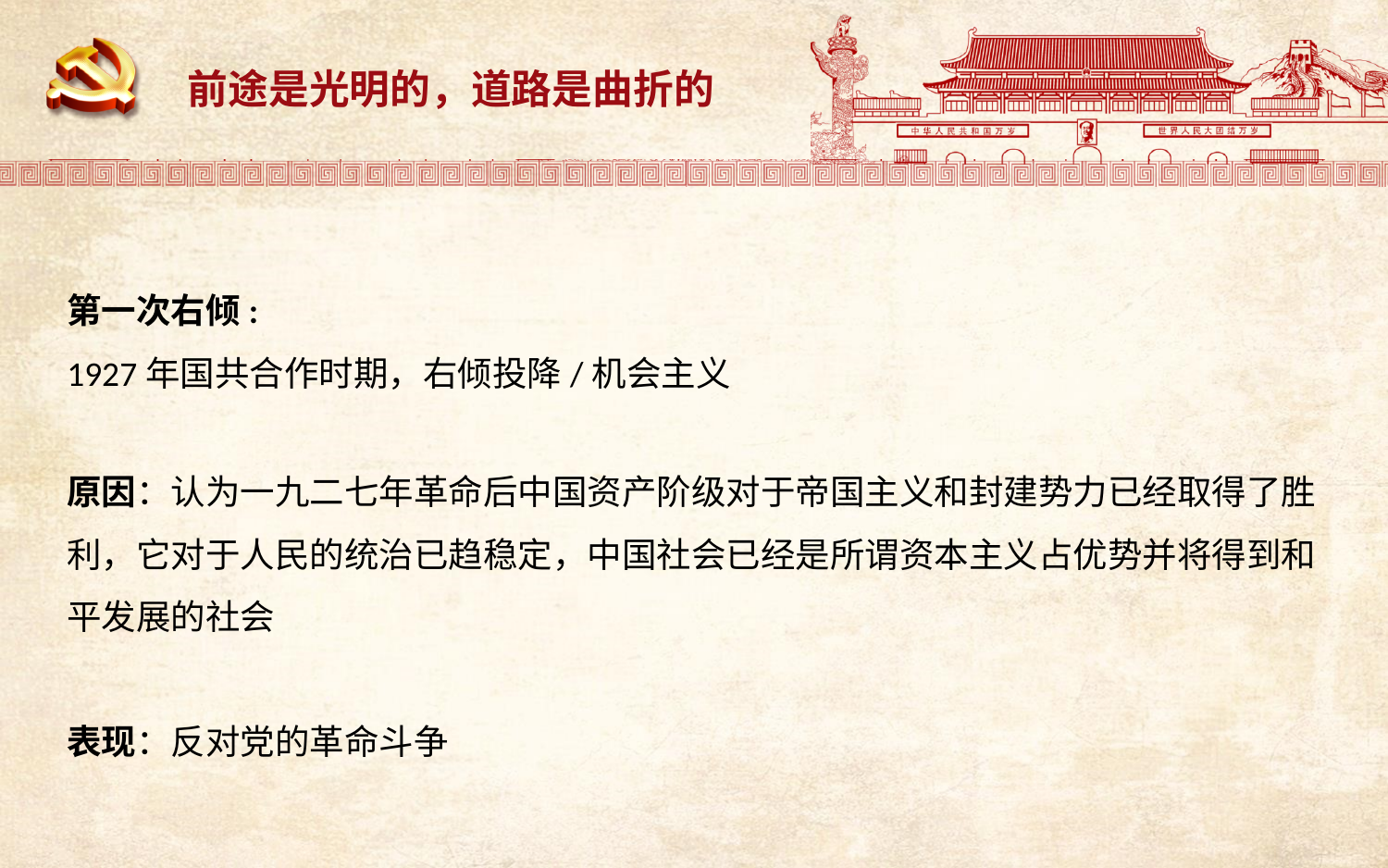

前途是光明的，道路是曲折的
第一次右倾:
1927年国共合作时期，右倾投降/机会主义
原因：认为一九二七年革命后中国资产阶级对于帝国主义和封建势力已经取得了胜利，它对于人民的统治已趋稳定，中国社会已经是所谓资本主义占优势并将得到和平发展的社会

表现：反对党的革命斗争